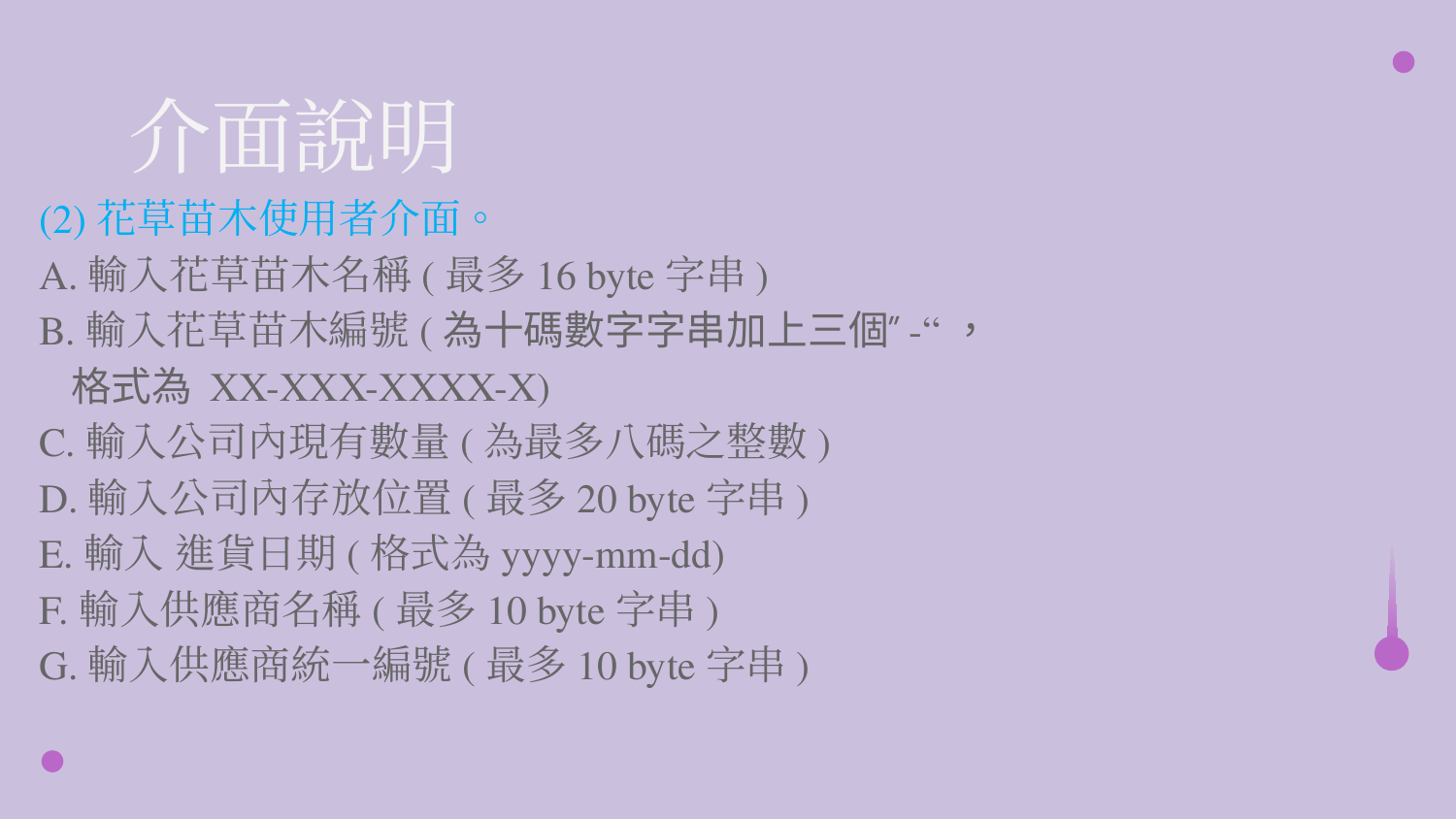

# 介面說明
(2)花草苗木使用者介面。
A.輸入花草苗木名稱(最多16 byte字串)
B.輸入花草苗木編號(為十碼數字字串加上三個”-“，
    格式為 XX-XXX-XXXX-X)
C.輸入公司內現有數量(為最多八碼之整數)
D.輸入公司內存放位置(最多20 byte字串)
E.輸入 進貨日期(格式為yyyy-mm-dd)
F.輸入供應商名稱(最多10 byte字串)
G.輸入供應商統一編號(最多10 byte字串)